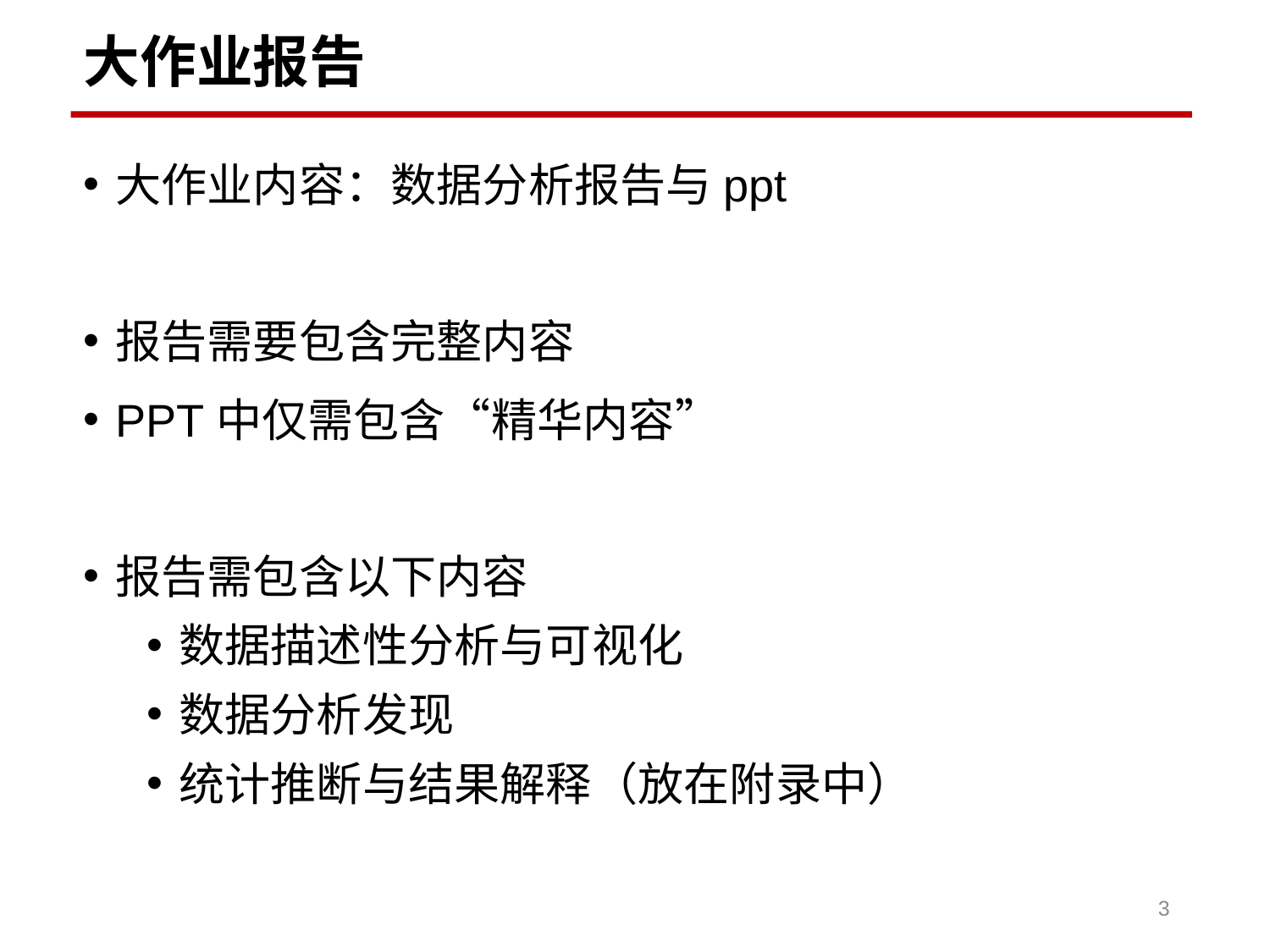

# 大作业报告
大作业内容：数据分析报告与ppt

报告需要包含完整内容
PPT中仅需包含“精华内容”

报告需包含以下内容
数据描述性分析与可视化
数据分析发现
统计推断与结果解释（放在附录中）
3